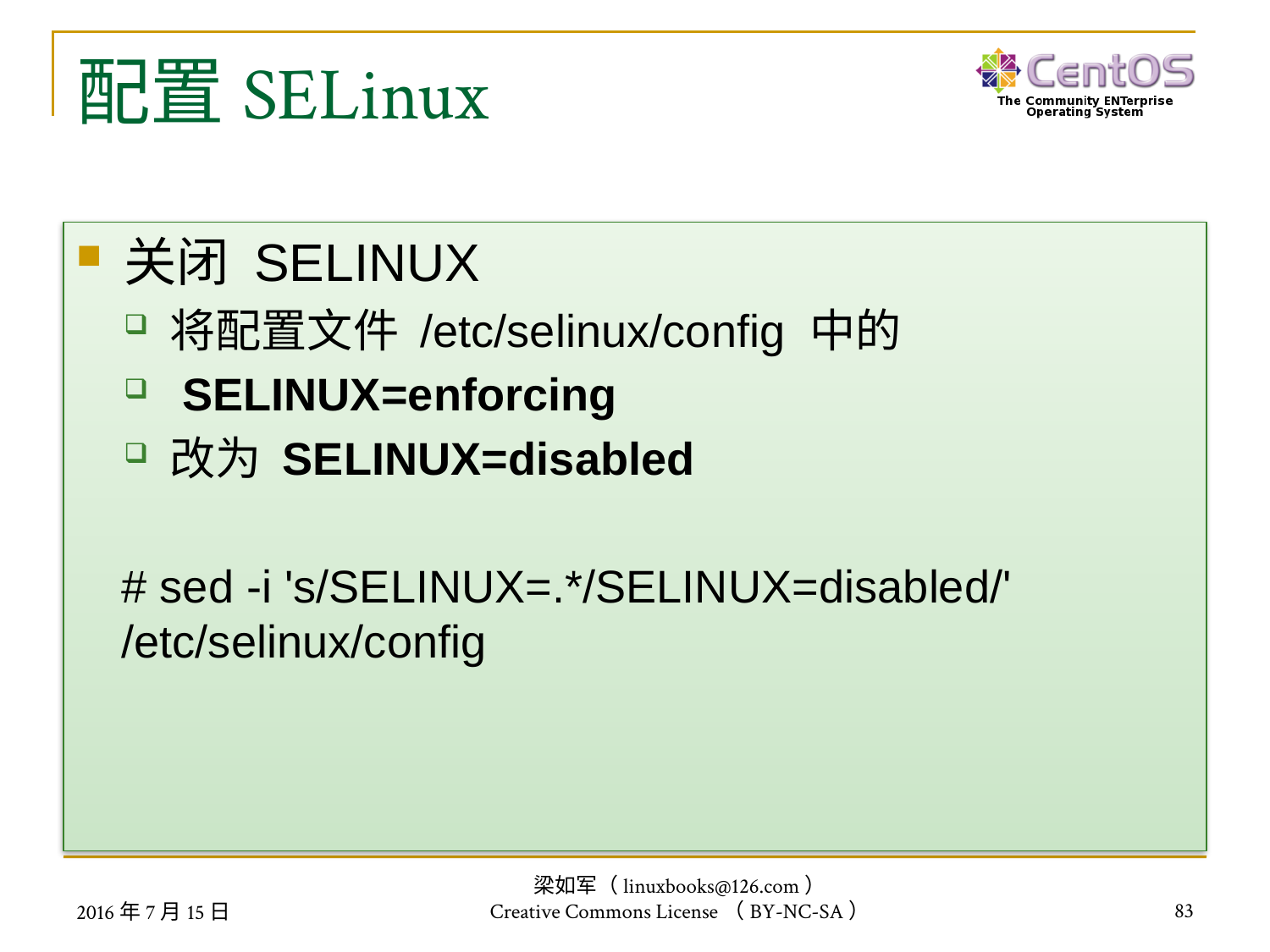

# 配置SELinux
关闭 SELINUX
将配置文件 /etc/selinux/config 中的
 SELINUX=enforcing
改为 SELINUX=disabled

# sed -i 's/SELINUX=.*/SELINUX=disabled/' /etc/selinux/config

梁如军（linuxbooks@126.com）
Creative Commons License（BY-NC-SA）
2016年7月15日
83